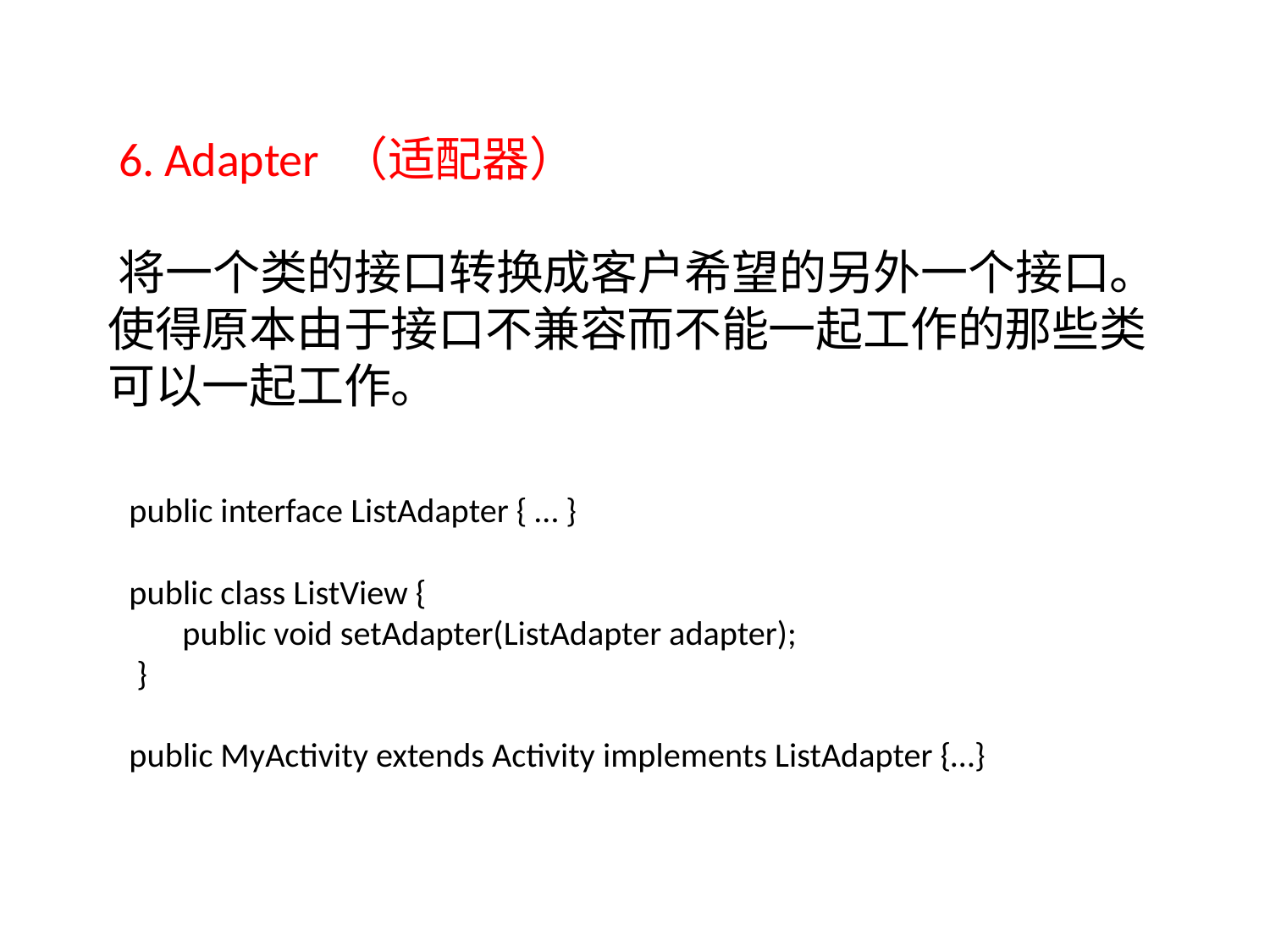

# 6. Adapter （适配器） 将一个类的接口转换成客户希望的另外一个接口。使得原本由于接口不兼容而不能一起工作的那些类可以一起工作。
public interface ListAdapter { … }

public class ListView {
       public void setAdapter(ListAdapter adapter);
 }

public MyActivity extends Activity implements ListAdapter {…}